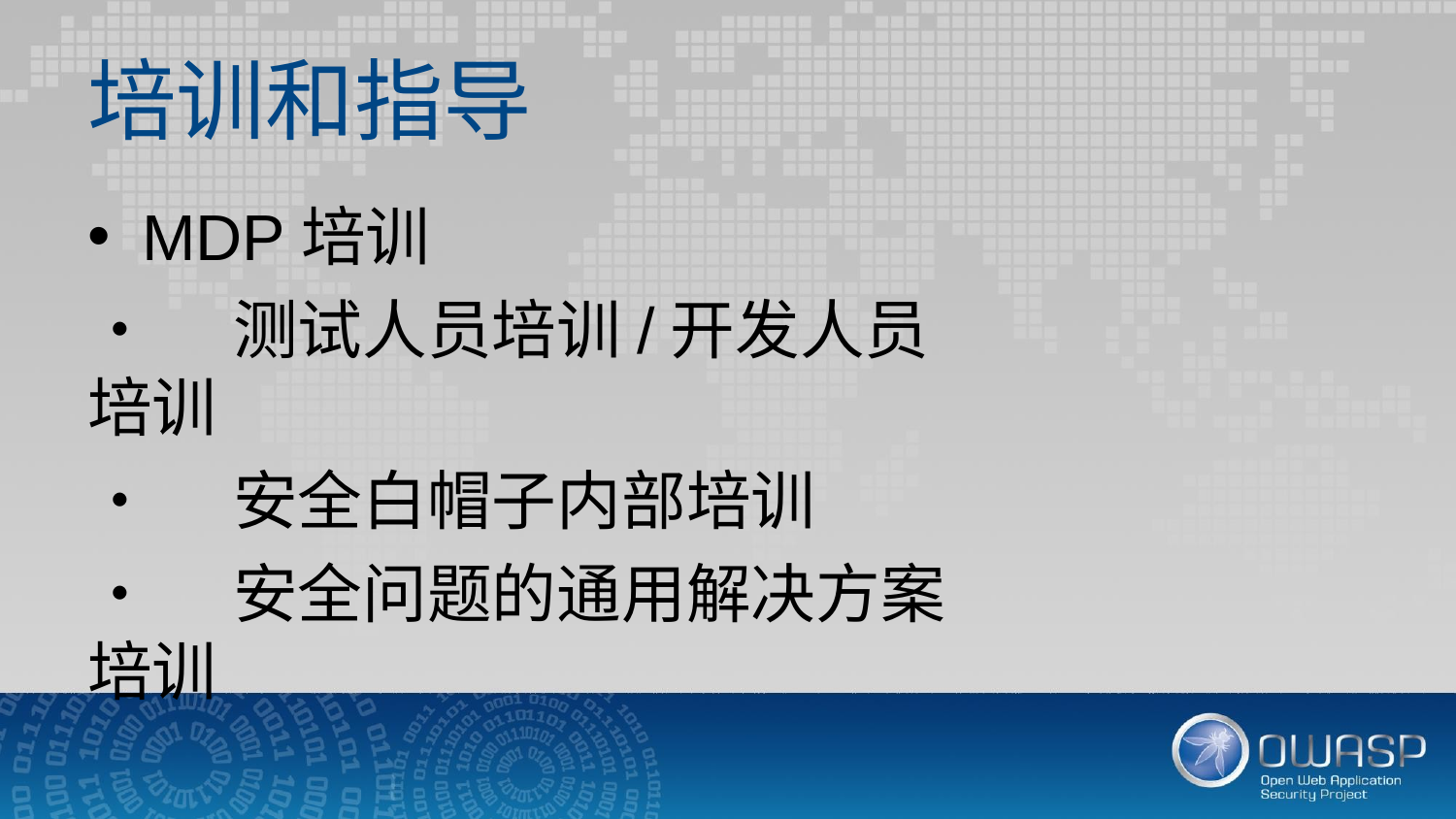

# 培训和指导
MDP培训
•	测试人员培训/开发人员培训
•	安全白帽子内部培训
•	安全问题的通用解决方案培训